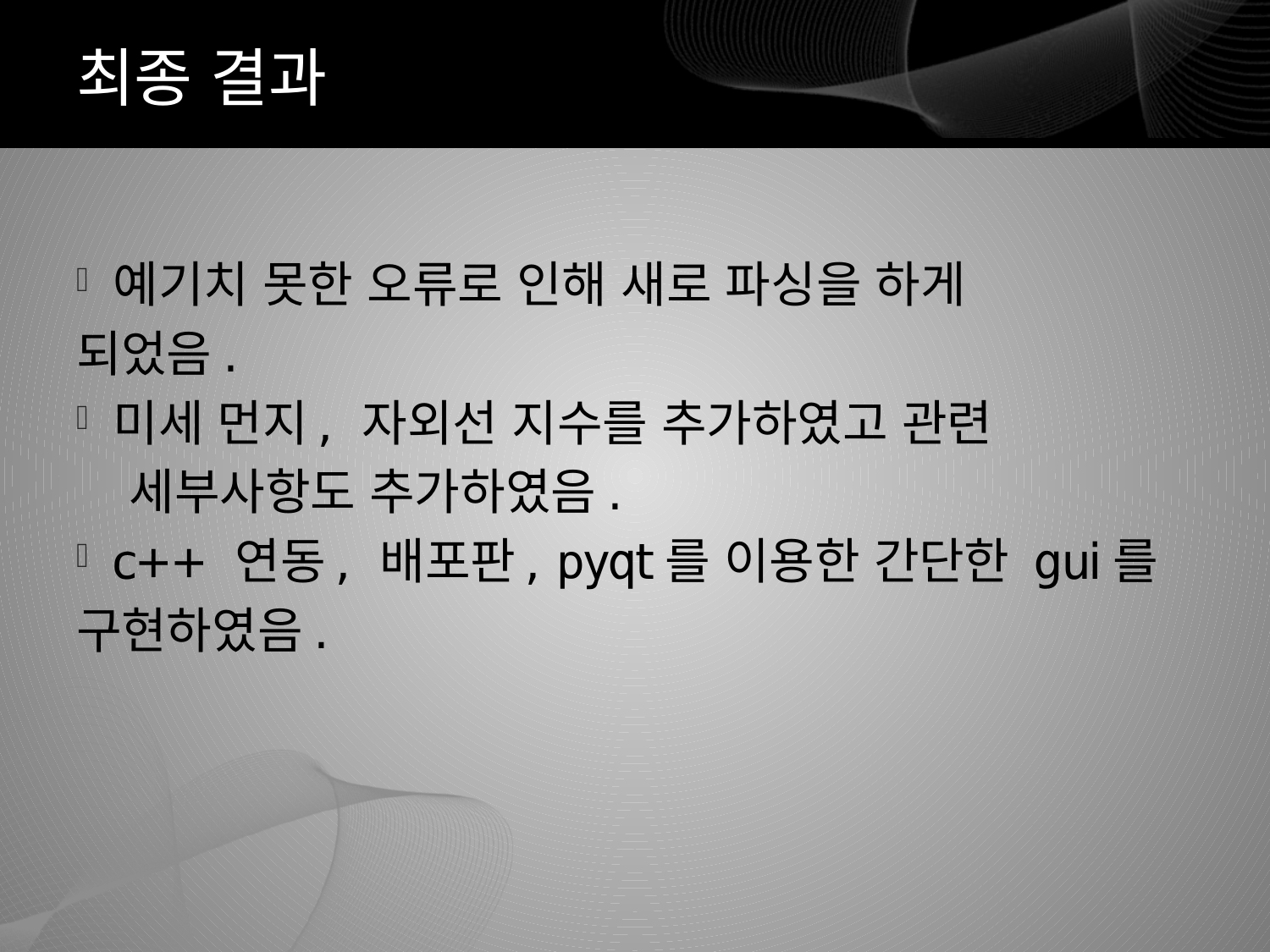

# 최종 결과

예기치 못한 오류로 인해 새로 파싱을 하게
되었음.
미세 먼지, 자외선 지수를 추가하였고 관련
   세부사항도 추가하였음.
c++ 연동, 배포판, pyqt를 이용한 간단한 gui를
구현하였음.